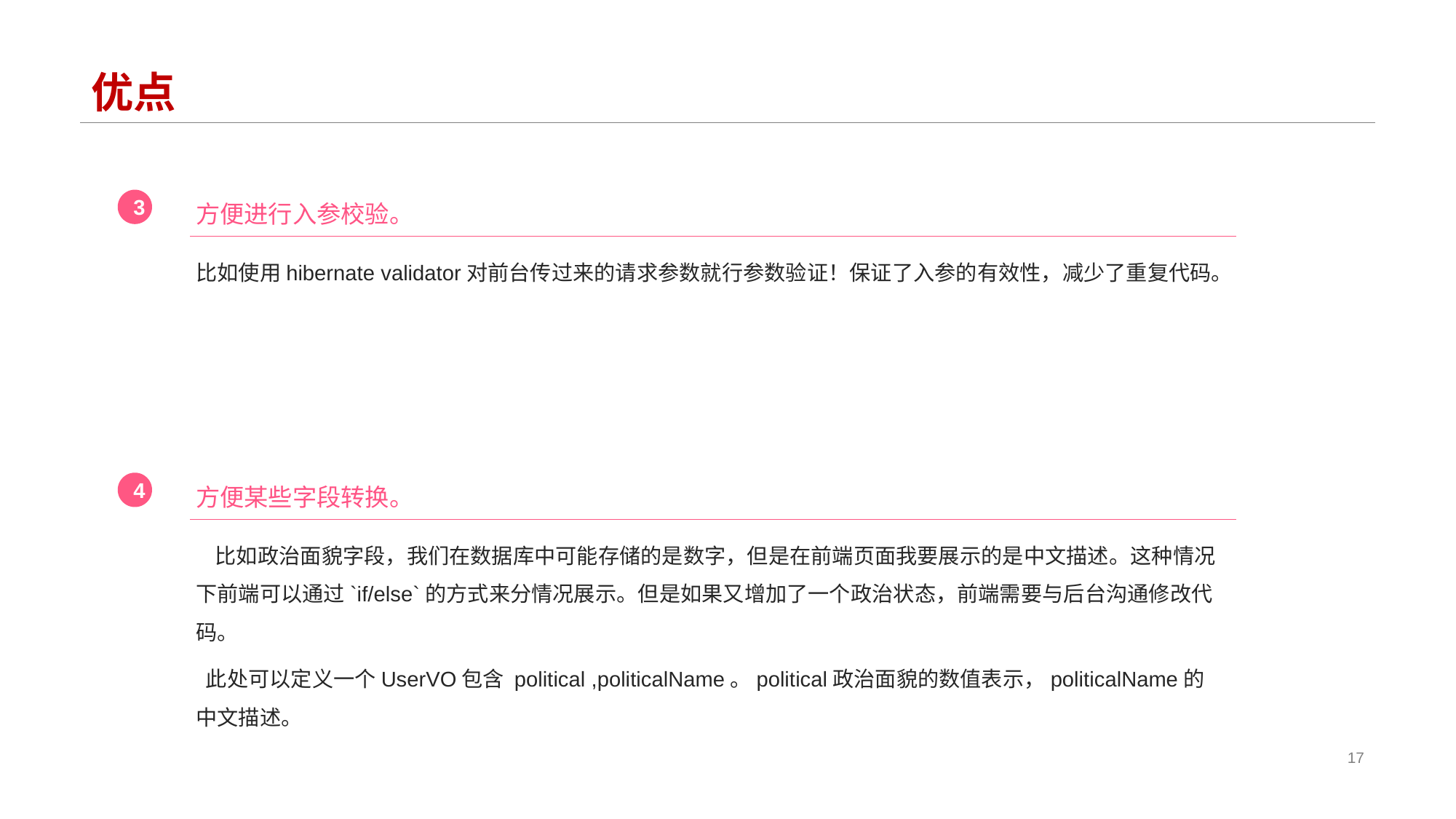

# 优点
方便进行入参校验。
3
比如使用hibernate validator对前台传过来的请求参数就行参数验证！保证了入参的有效性，减少了重复代码。
方便某些字段转换。
4
   比如政治面貌字段，我们在数据库中可能存储的是数字，但是在前端页面我要展示的是中文描述。这种情况下前端可以通过`if/else`的方式来分情况展示。但是如果又增加了一个政治状态，前端需要与后台沟通修改代码。
 此处可以定义一个UserVO包含 political ,politicalName。political政治面貌的数值表示，politicalName的中文描述。
17